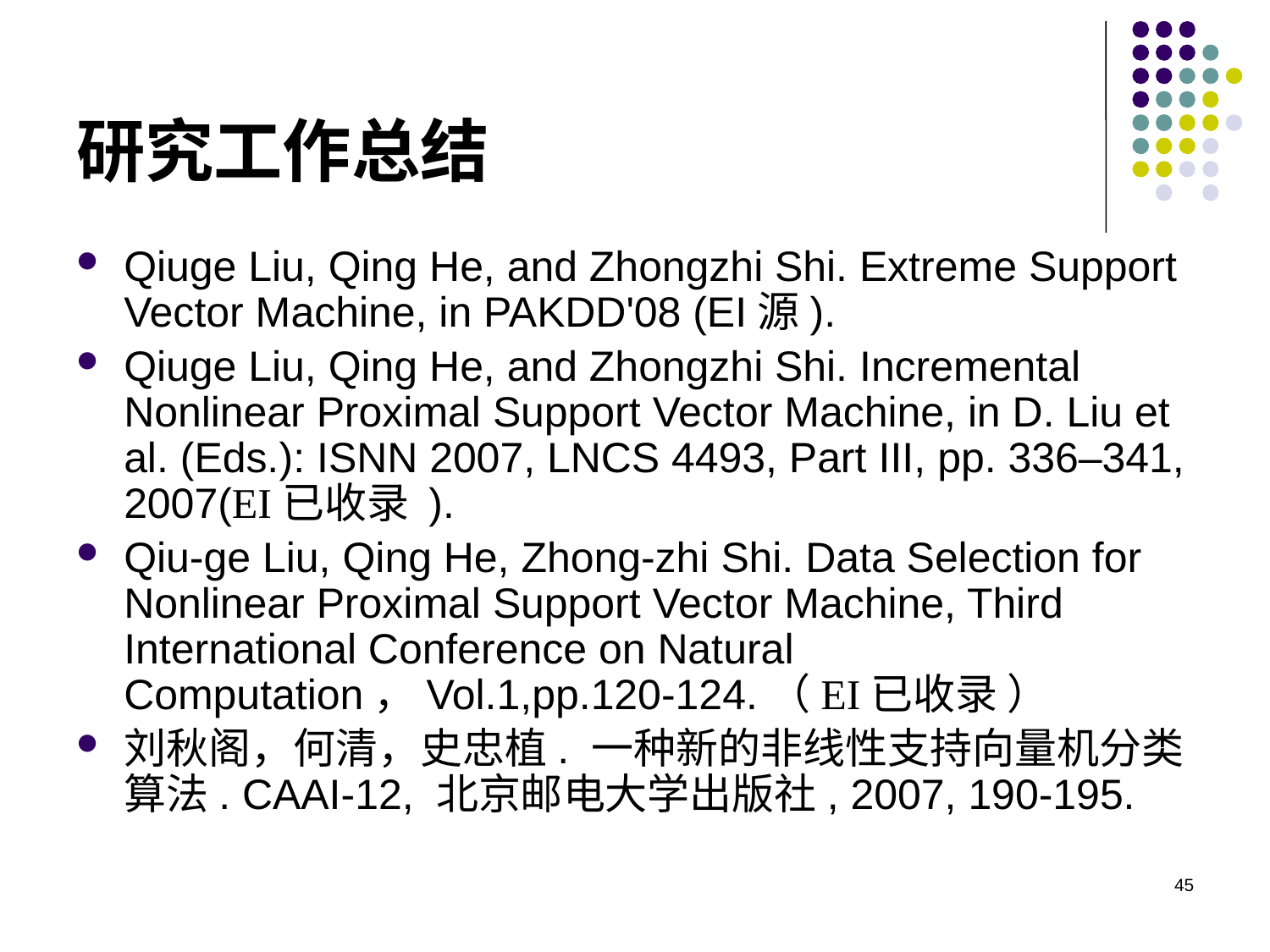

# 研究工作总结
Qiuge Liu, Qing He, and Zhongzhi Shi. Extreme Support Vector Machine, in PAKDD'08 (EI源).
Qiuge Liu, Qing He, and Zhongzhi Shi. Incremental Nonlinear Proximal Support Vector Machine, in D. Liu et al. (Eds.): ISNN 2007, LNCS 4493, Part III, pp. 336–341, 2007(EI已收录 ).
Qiu-ge Liu, Qing He, Zhong-zhi Shi. Data Selection for Nonlinear Proximal Support Vector Machine, Third International Conference on Natural Computation，Vol.1,pp.120-124.（EI已收录 ）
刘秋阁，何清，史忠植. 一种新的非线性支持向量机分类算法. CAAI-12, 北京邮电大学出版社, 2007, 190-195.
45